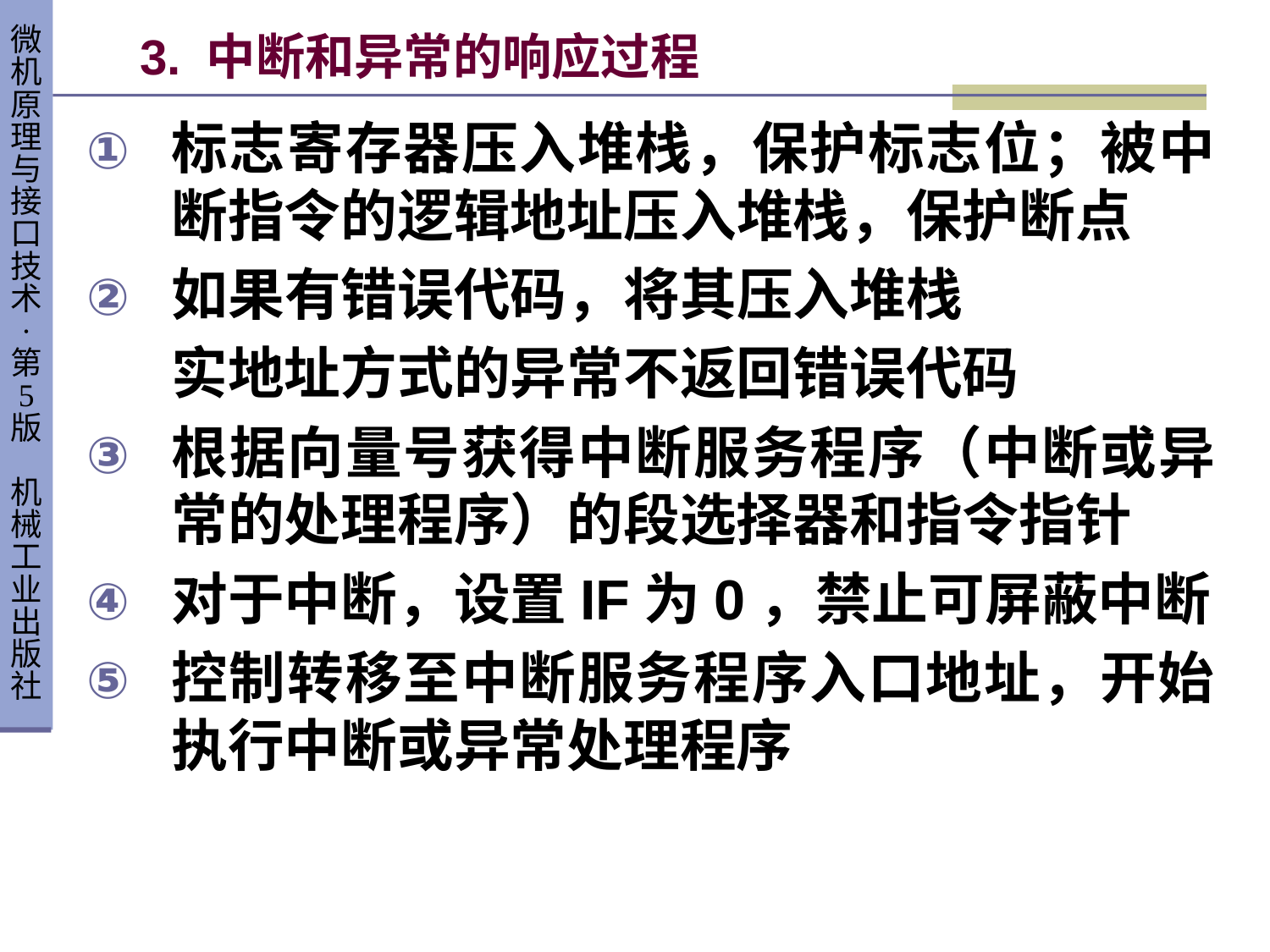

# 3. 中断和异常的响应过程
标志寄存器压入堆栈，保护标志位；被中断指令的逻辑地址压入堆栈，保护断点
如果有错误代码，将其压入堆栈
	实地址方式的异常不返回错误代码
根据向量号获得中断服务程序（中断或异常的处理程序）的段选择器和指令指针
对于中断，设置IF为0，禁止可屏蔽中断
控制转移至中断服务程序入口地址，开始执行中断或异常处理程序